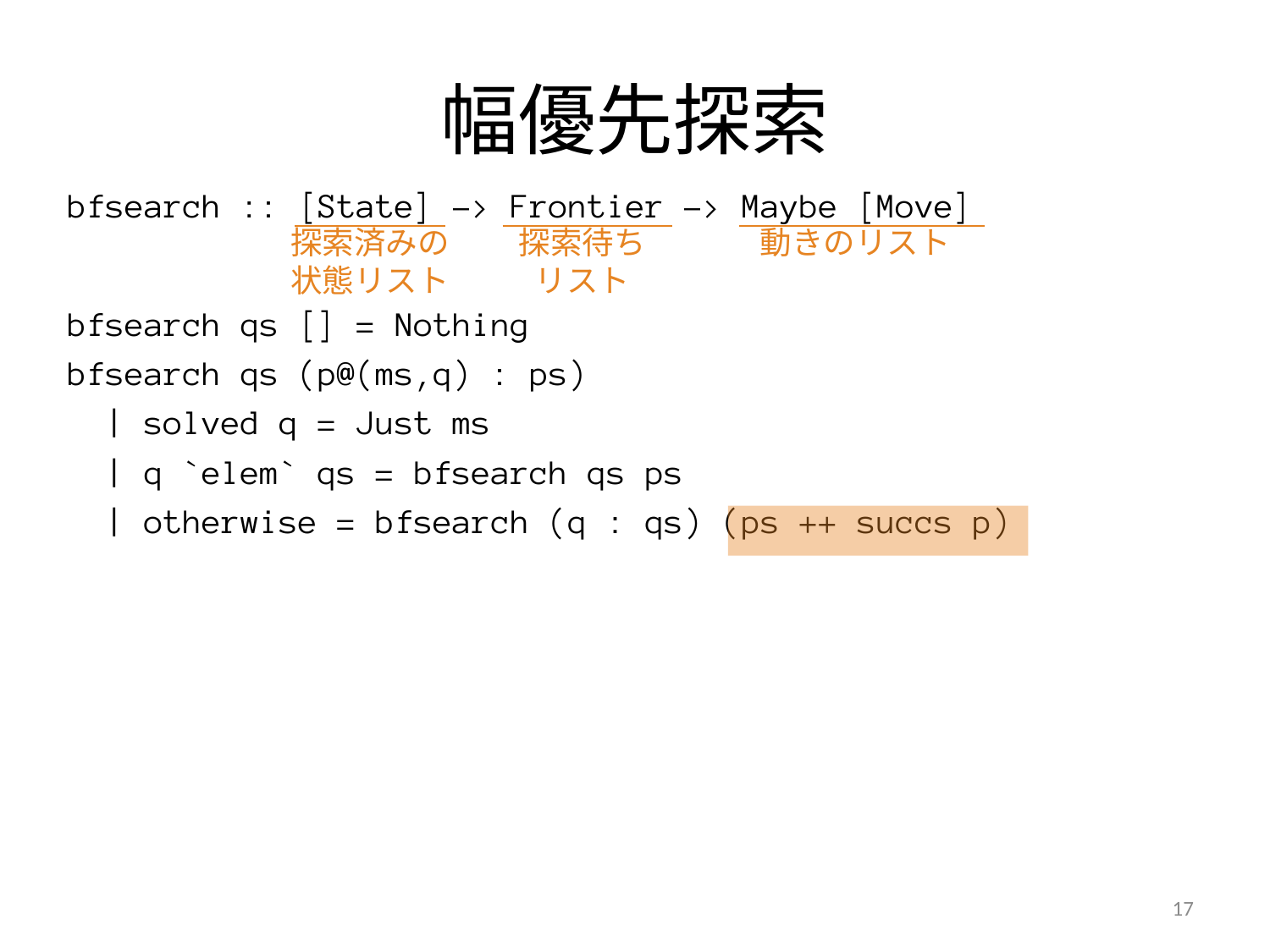

# 幅優先探索
bfsearch :: [State] -> Frontier -> Maybe [Move]

bfsearch qs [] = Nothing
bfsearch qs (p@(ms,q) : ps)
  | solved q = Just ms
  | q `elem` qs = bfsearch qs ps
  | otherwise = bfsearch (q : qs) (ps ++ succs p)

探索済みの状態リスト
探索待ち
リスト
動きのリスト

17